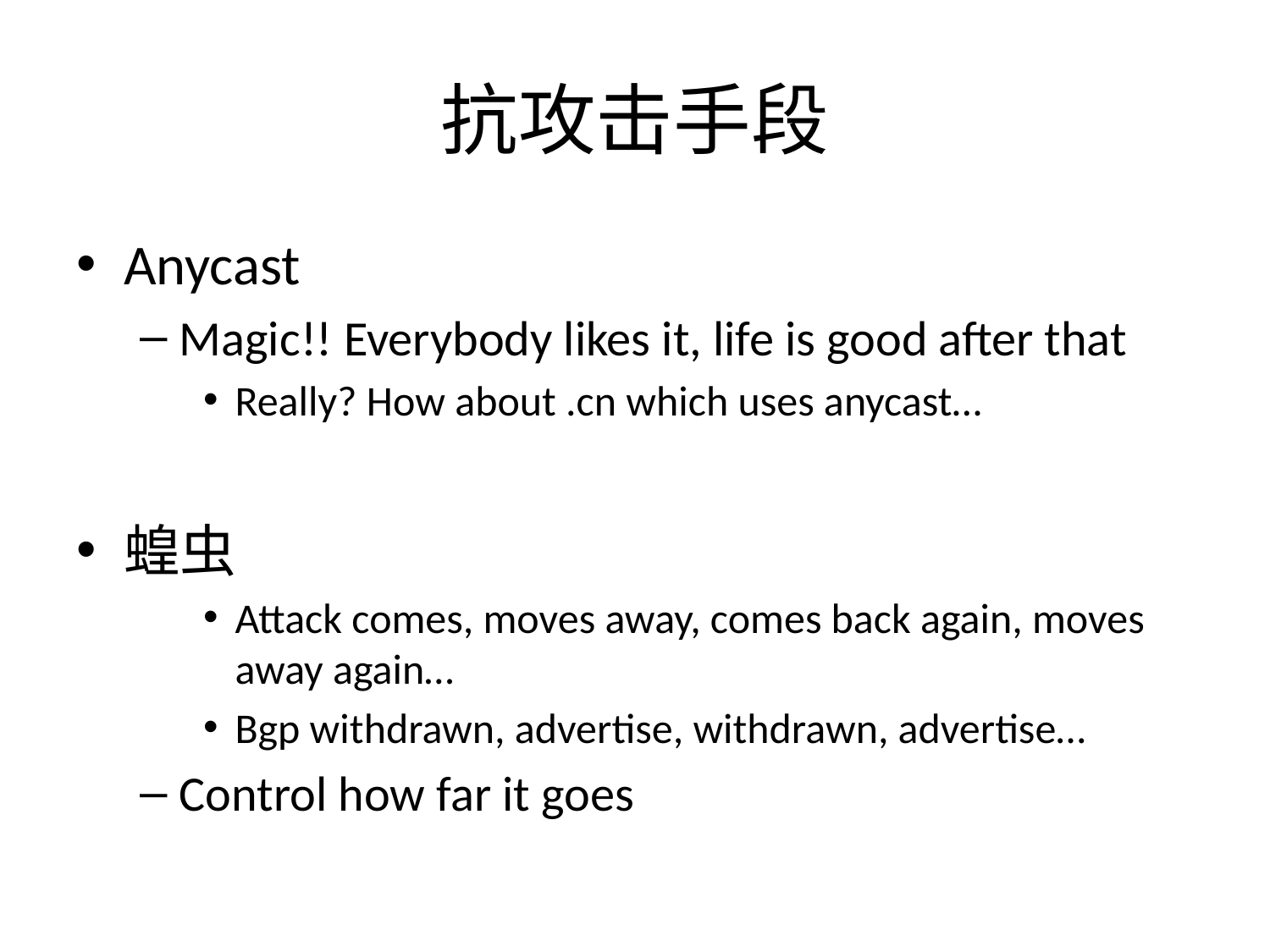

# 抗攻击手段
Anycast
Magic!! Everybody likes it, life is good after that
Really? How about .cn which uses anycast…

蝗虫
Attack comes, moves away, comes back again, moves away again…
Bgp withdrawn, advertise, withdrawn, advertise…
Control how far it goes